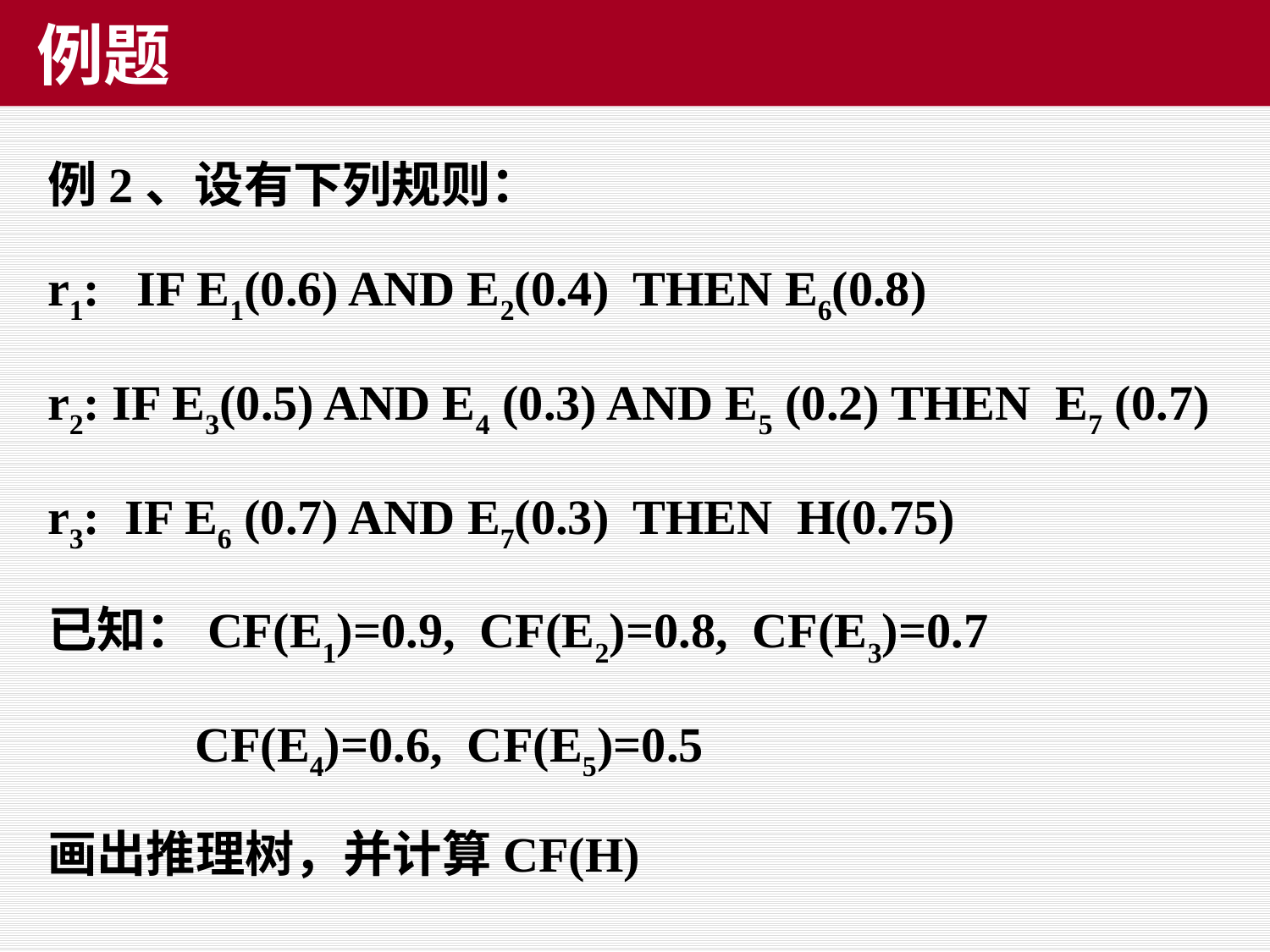

例题
例2、设有下列规则：
r1:   IF E1(0.6) AND E2(0.4)  THEN E6(0.8)
r2: IF E3(0.5) AND E4 (0.3) AND E5 (0.2) THEN  E7 (0.7)
r3:  IF E6 (0.7) AND E7(0.3)  THEN  H(0.75)
已知：CF(E1)=0.9,  CF(E2)=0.8,  CF(E3)=0.7
            CF(E4)=0.6,  CF(E5)=0.5
画出推理树，并计算CF(H)